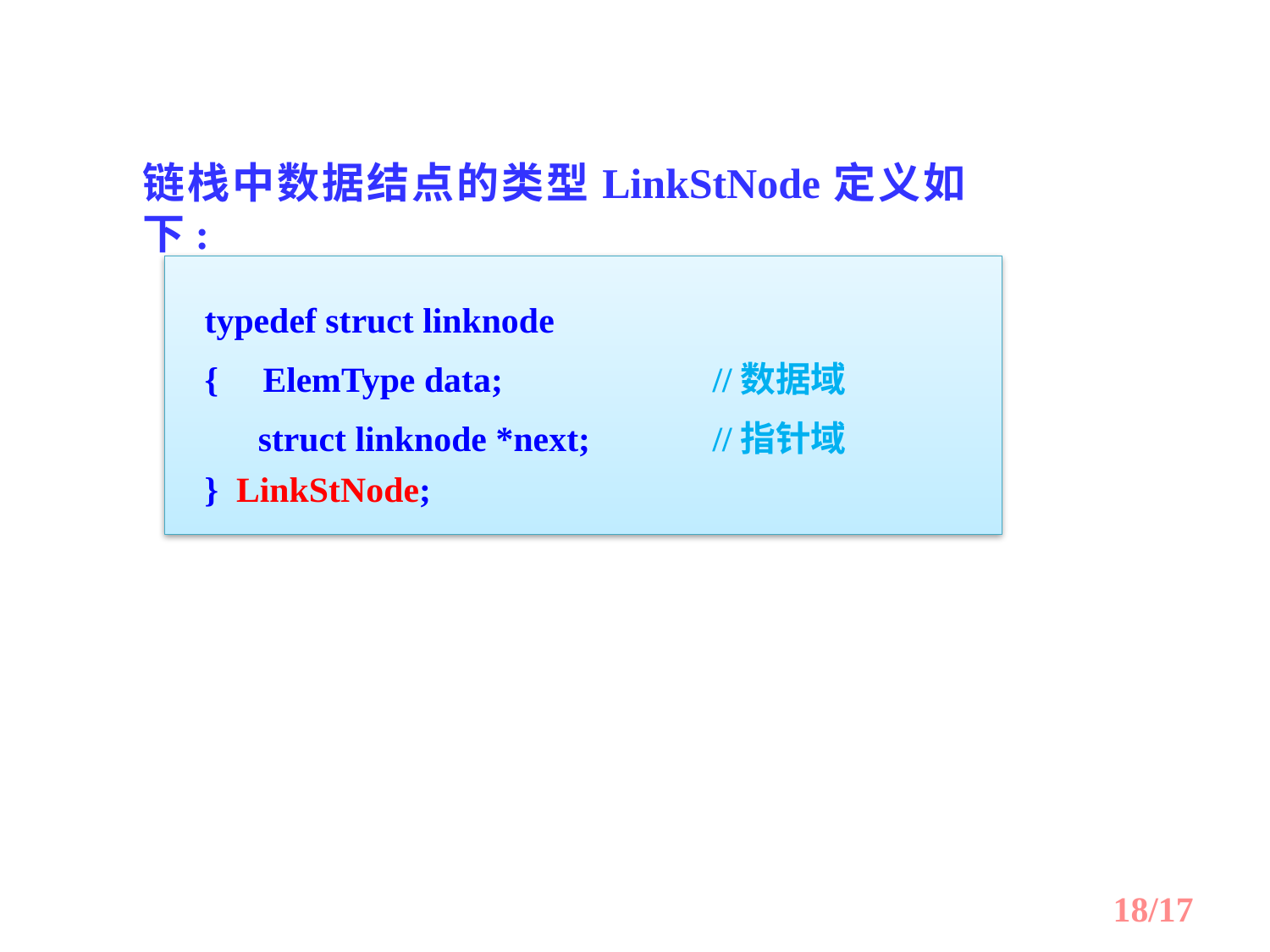

链栈中数据结点的类型LinkStNode定义如下:
typedef struct linknode
{     ElemType data;		//数据域
      struct linknode *next;	//指针域
}  LinkStNode;
18/17